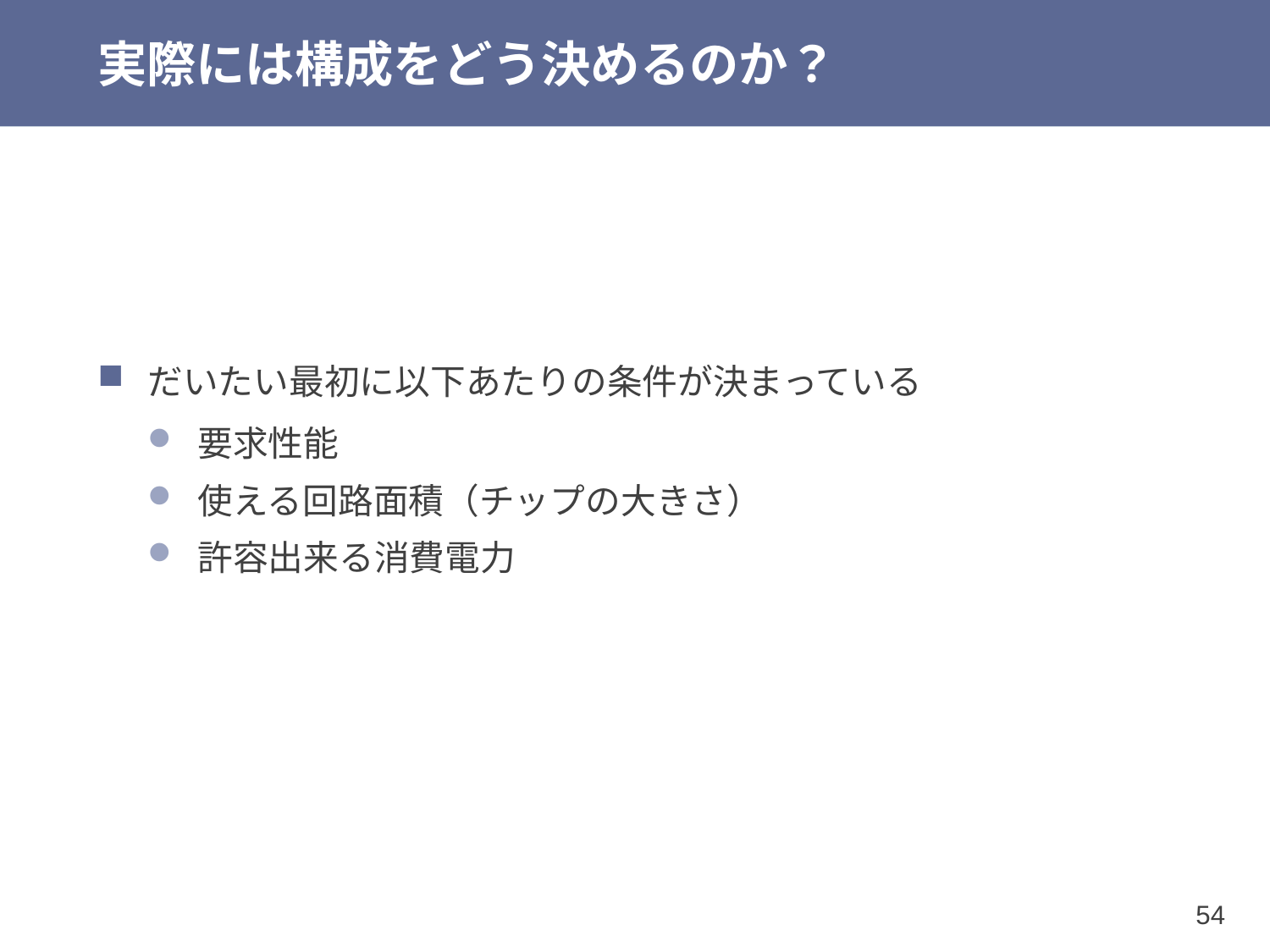

# 実際には構成をどう決めるのか？
だいたい最初に以下あたりの条件が決まっている
要求性能
使える回路面積（チップの大きさ）
許容出来る消費電力